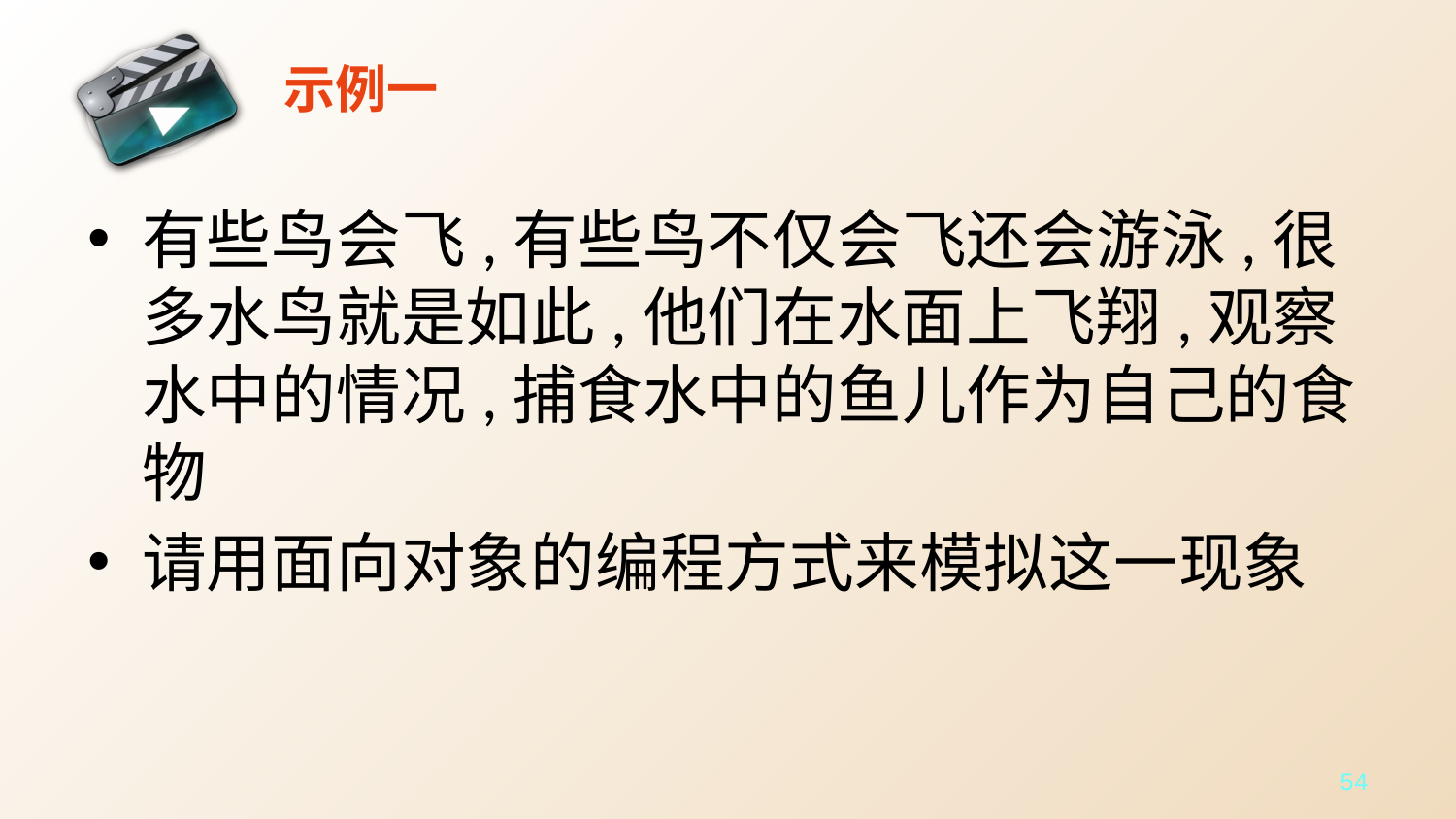

# 示例一
有些鸟会飞,有些鸟不仅会飞还会游泳,很多水鸟就是如此,他们在水面上飞翔,观察水中的情况,捕食水中的鱼儿作为自己的食物
请用面向对象的编程方式来模拟这一现象
54